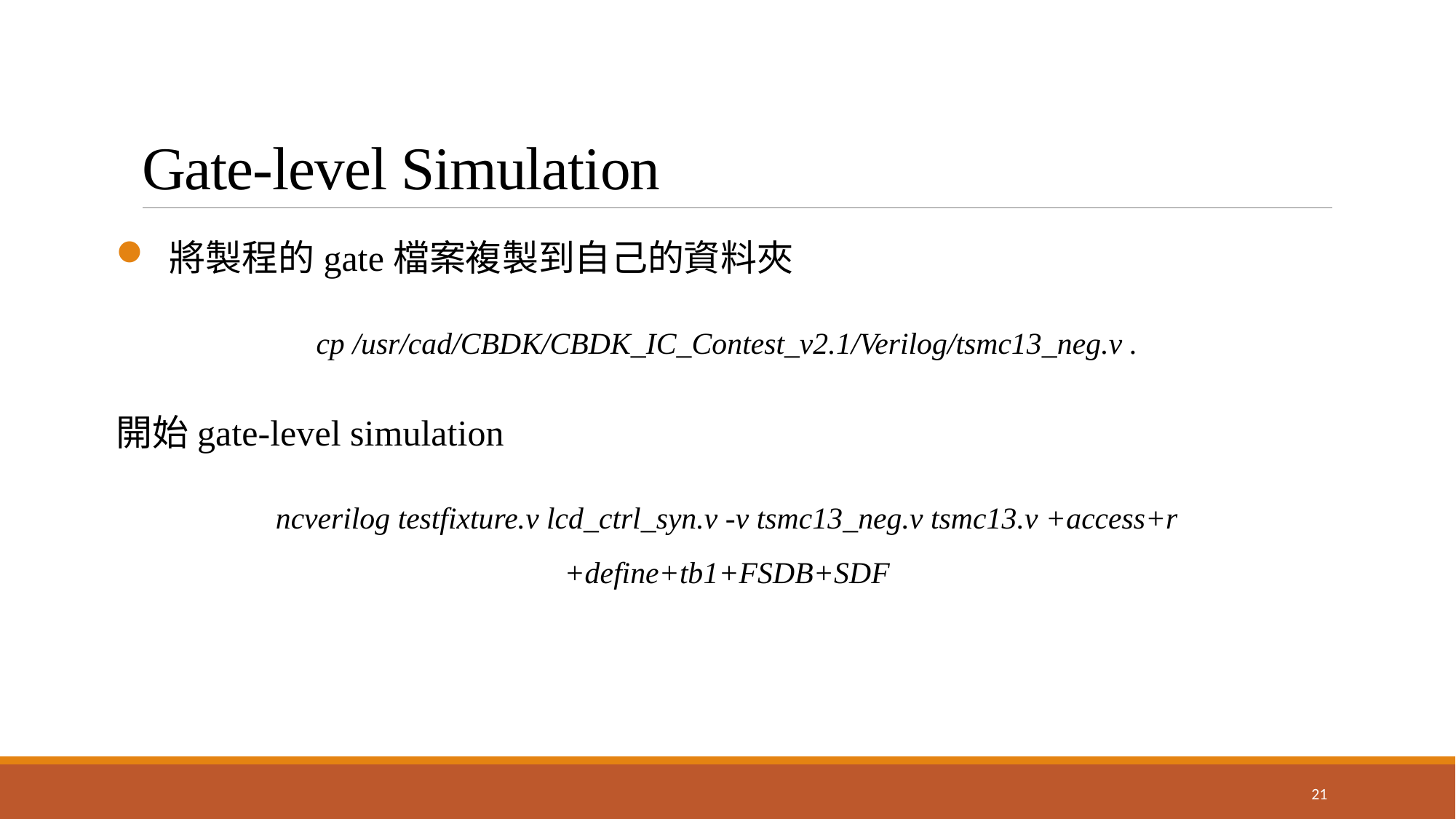

# Gate-level Simulation
 將製程的gate檔案複製到自己的資料夾
cp /usr/cad/CBDK/CBDK_IC_Contest_v2.1/Verilog/tsmc13_neg.v .
開始gate-level simulation
ncverilog testfixture.v lcd_ctrl_syn.v -v tsmc13_neg.v tsmc13.v +access+r +define+tb1+FSDB+SDF

21